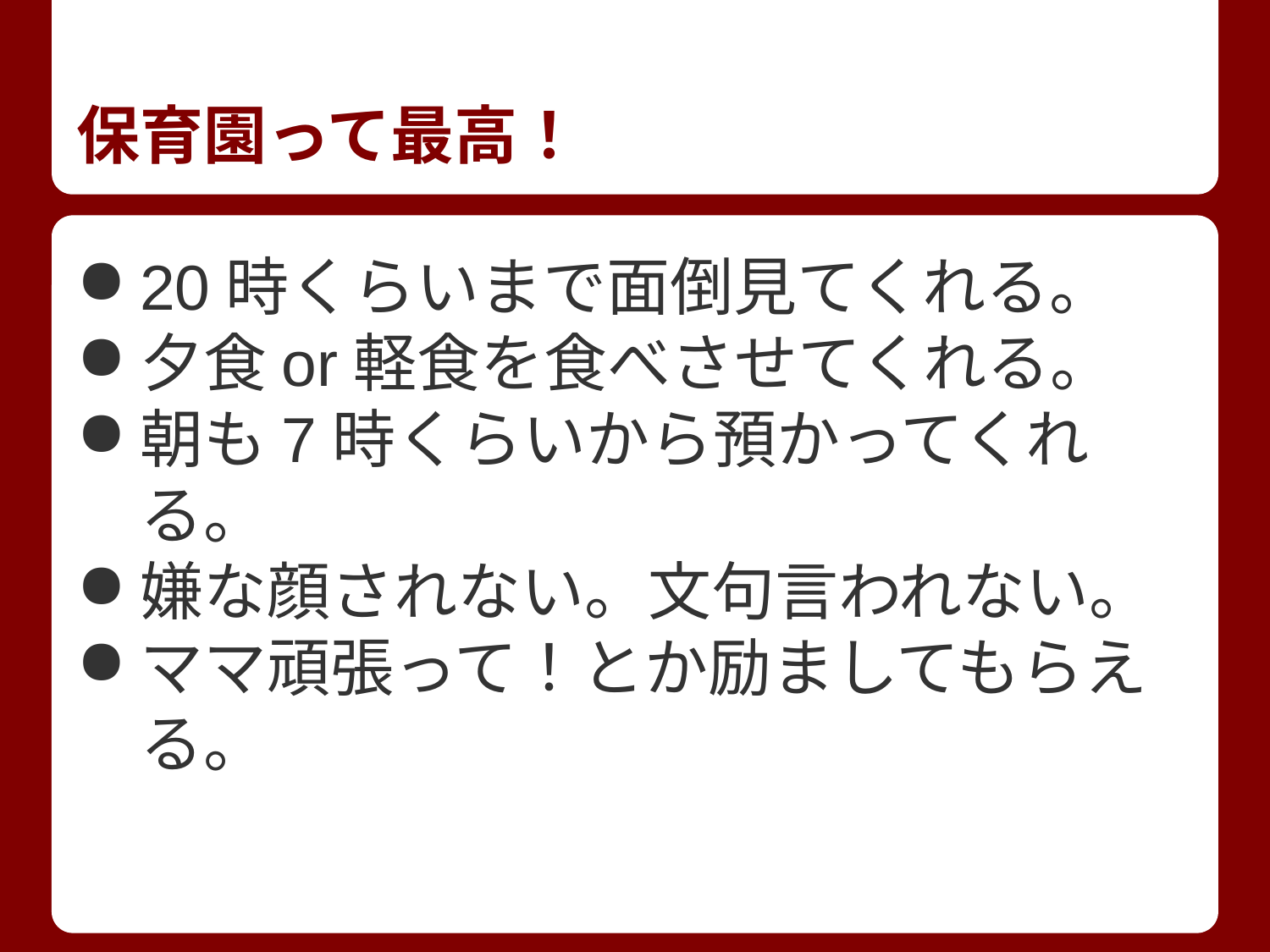

# 保育園って最高！
20時くらいまで面倒見てくれる。
夕食or軽食を食べさせてくれる。
朝も7時くらいから預かってくれる。
嫌な顔されない。文句言われない。
ママ頑張って！とか励ましてもらえる。